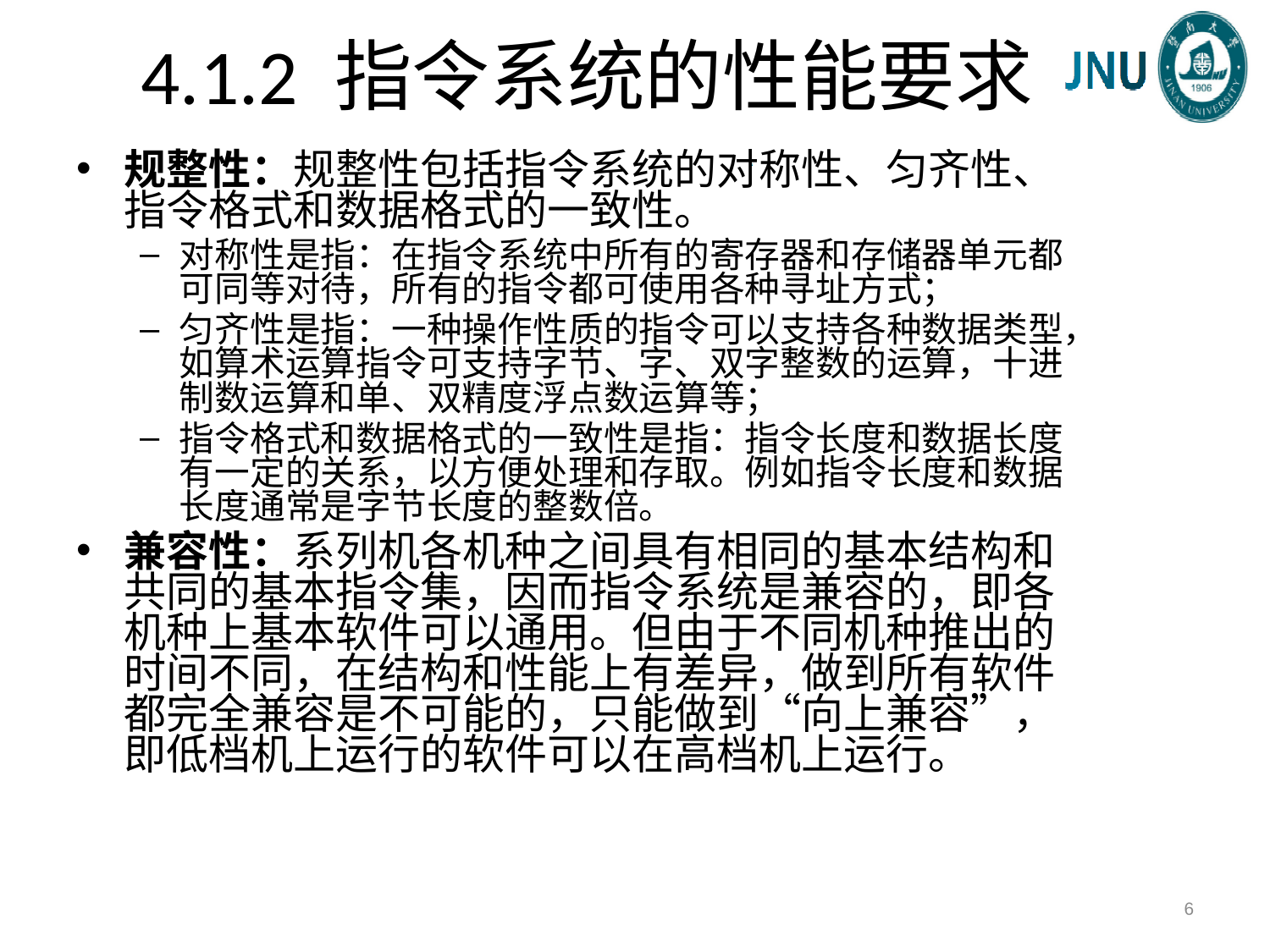

# 4.1.2 指令系统的性能要求
规整性：规整性包括指令系统的对称性、匀齐性、指令格式和数据格式的一致性。
对称性是指：在指令系统中所有的寄存器和存储器单元都可同等对待，所有的指令都可使用各种寻址方式；
匀齐性是指：一种操作性质的指令可以支持各种数据类型，如算术运算指令可支持字节、字、双字整数的运算，十进制数运算和单、双精度浮点数运算等；
指令格式和数据格式的一致性是指：指令长度和数据长度有一定的关系，以方便处理和存取。例如指令长度和数据长度通常是字节长度的整数倍。
兼容性：系列机各机种之间具有相同的基本结构和共同的基本指令集，因而指令系统是兼容的，即各机种上基本软件可以通用。但由于不同机种推出的时间不同，在结构和性能上有差异，做到所有软件都完全兼容是不可能的，只能做到“向上兼容”，即低档机上运行的软件可以在高档机上运行。
6